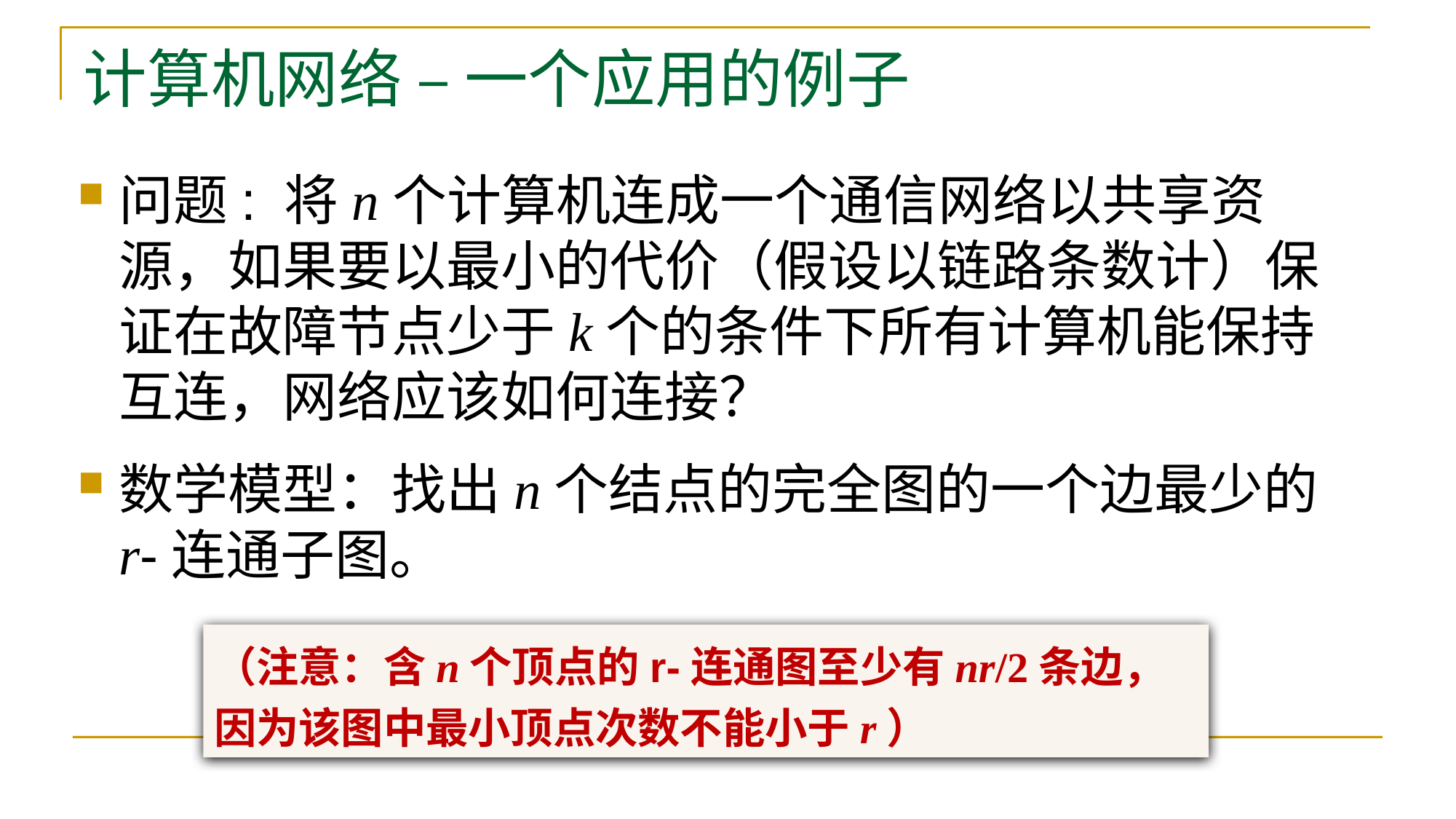

# 计算机网络 – 一个应用的例子
问题: 将n个计算机连成一个通信网络以共享资源，如果要以最小的代价（假设以链路条数计）保证在故障节点少于k个的条件下所有计算机能保持互连，网络应该如何连接？
数学模型：找出n个结点的完全图的一个边最少的r-连通子图。

（注意：含n个顶点的r-连通图至少有nr/2条边，因为该图中最小顶点次数不能小于r）